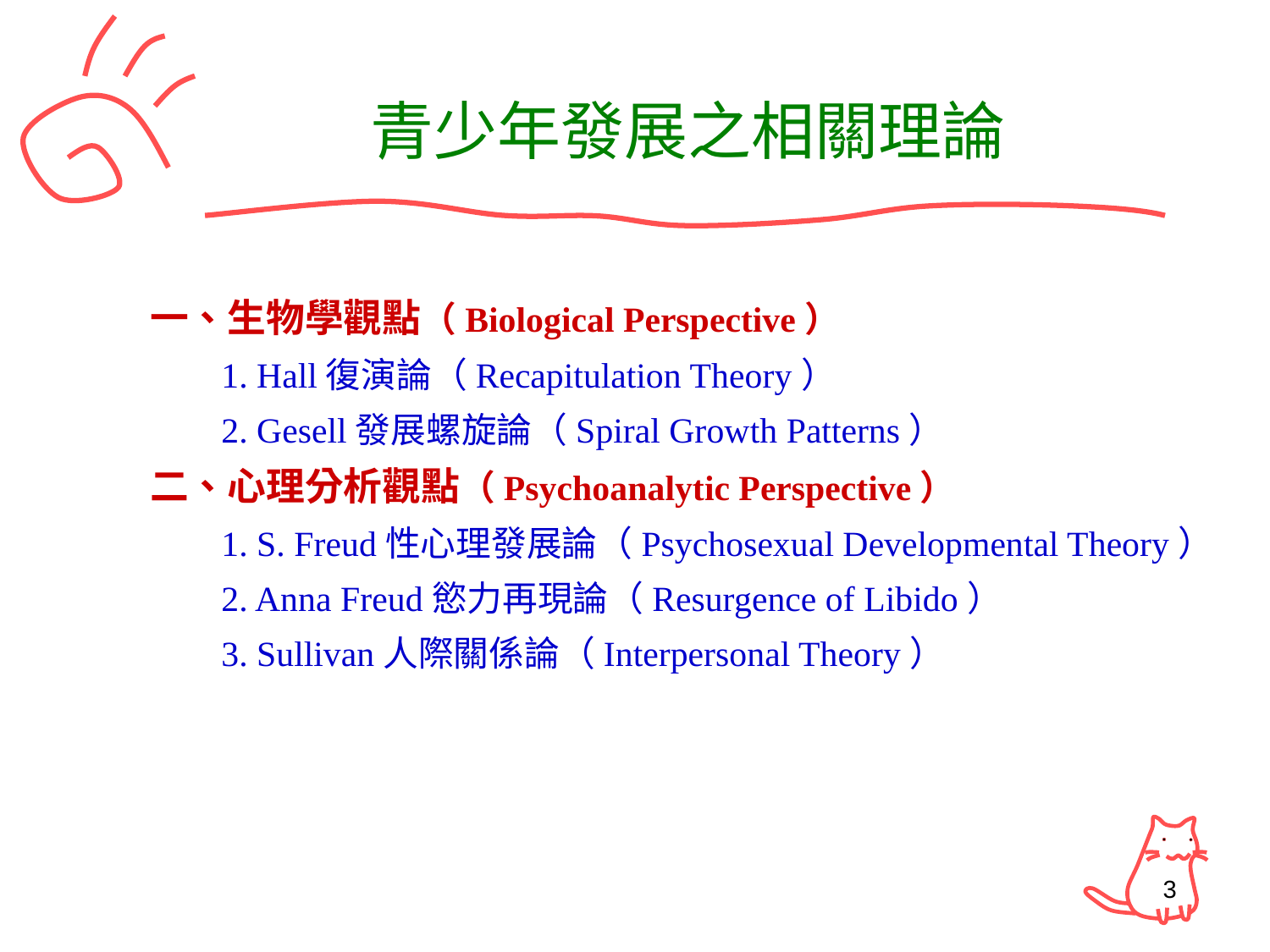

青少年發展之相關理論
一、生物學觀點（Biological Perspective）
        1. Hall復演論（Recapitulation Theory）
        2. Gesell發展螺旋論（Spiral Growth Patterns）
二、心理分析觀點（Psychoanalytic Perspective）
        1. S. Freud性心理發展論（Psychosexual Developmental Theory）
        2. Anna Freud慾力再現論（Resurgence of Libido）
        3. Sullivan人際關係論（Interpersonal Theory）
3